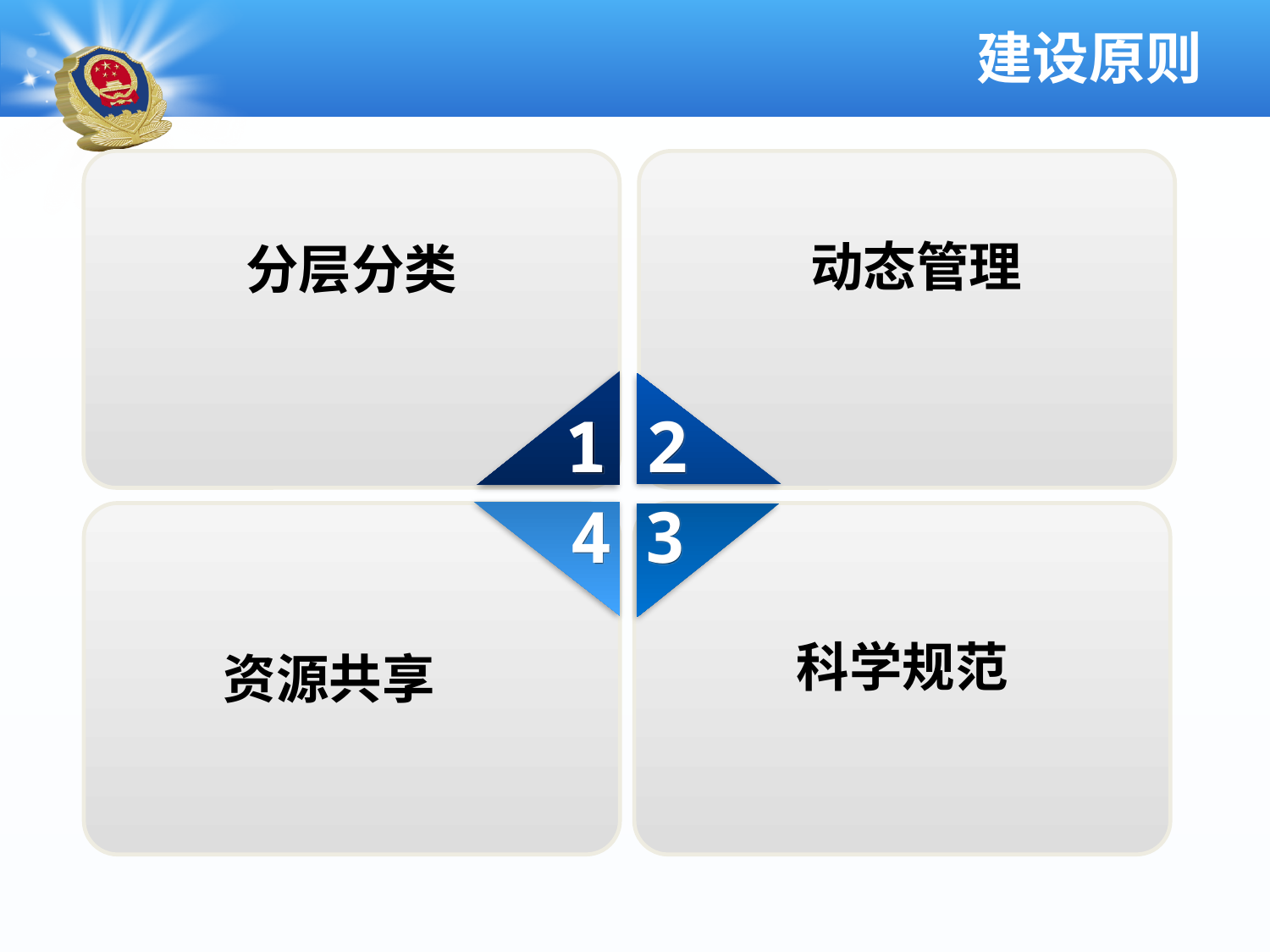

# 建设原则

动态管理
分层分类

1

2
4

3

科学规范
资源共享